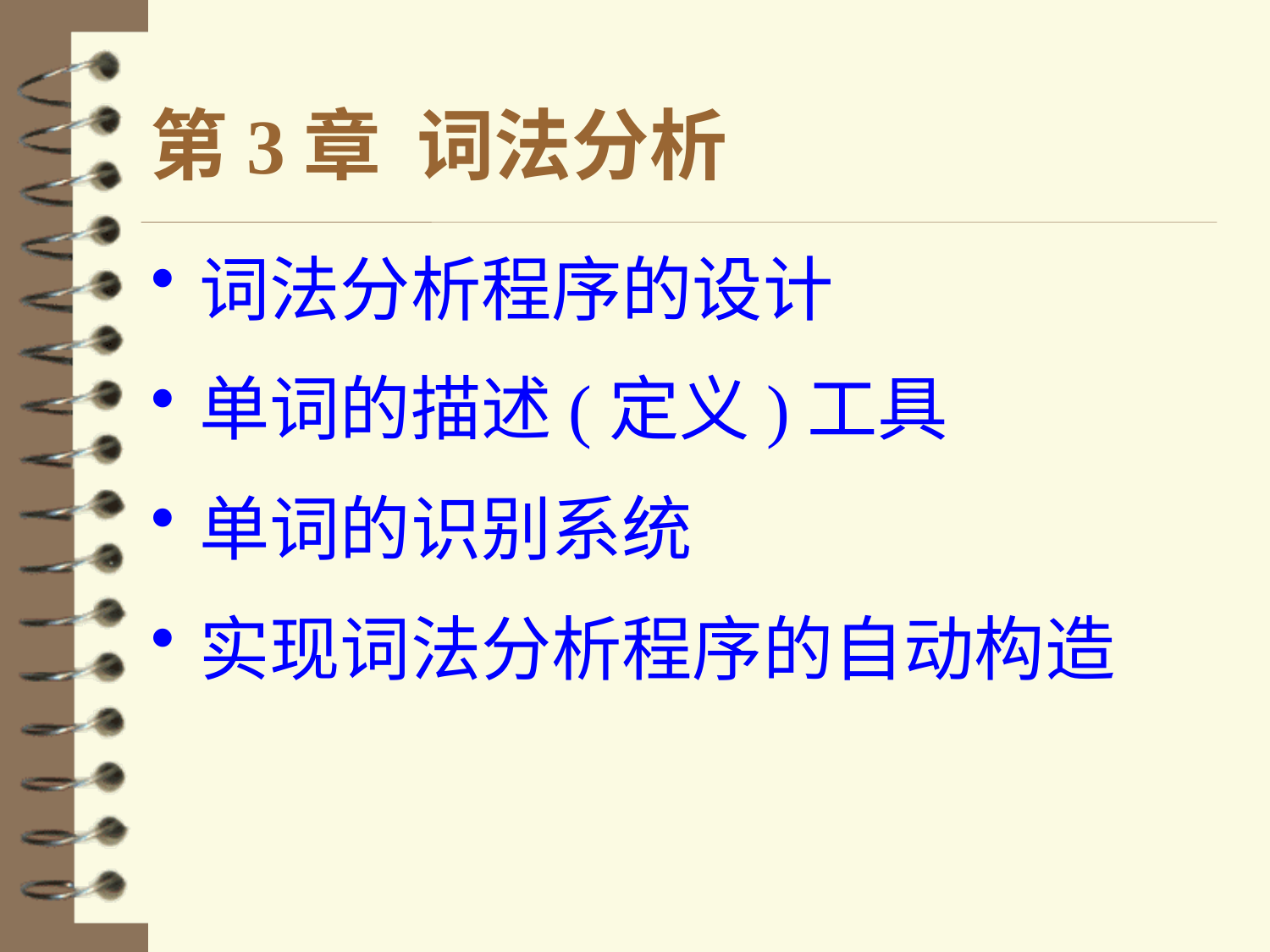

#
第3章  词法分析
词法分析程序的设计
单词的描述(定义)工具
单词的识别系统
实现词法分析程序的自动构造